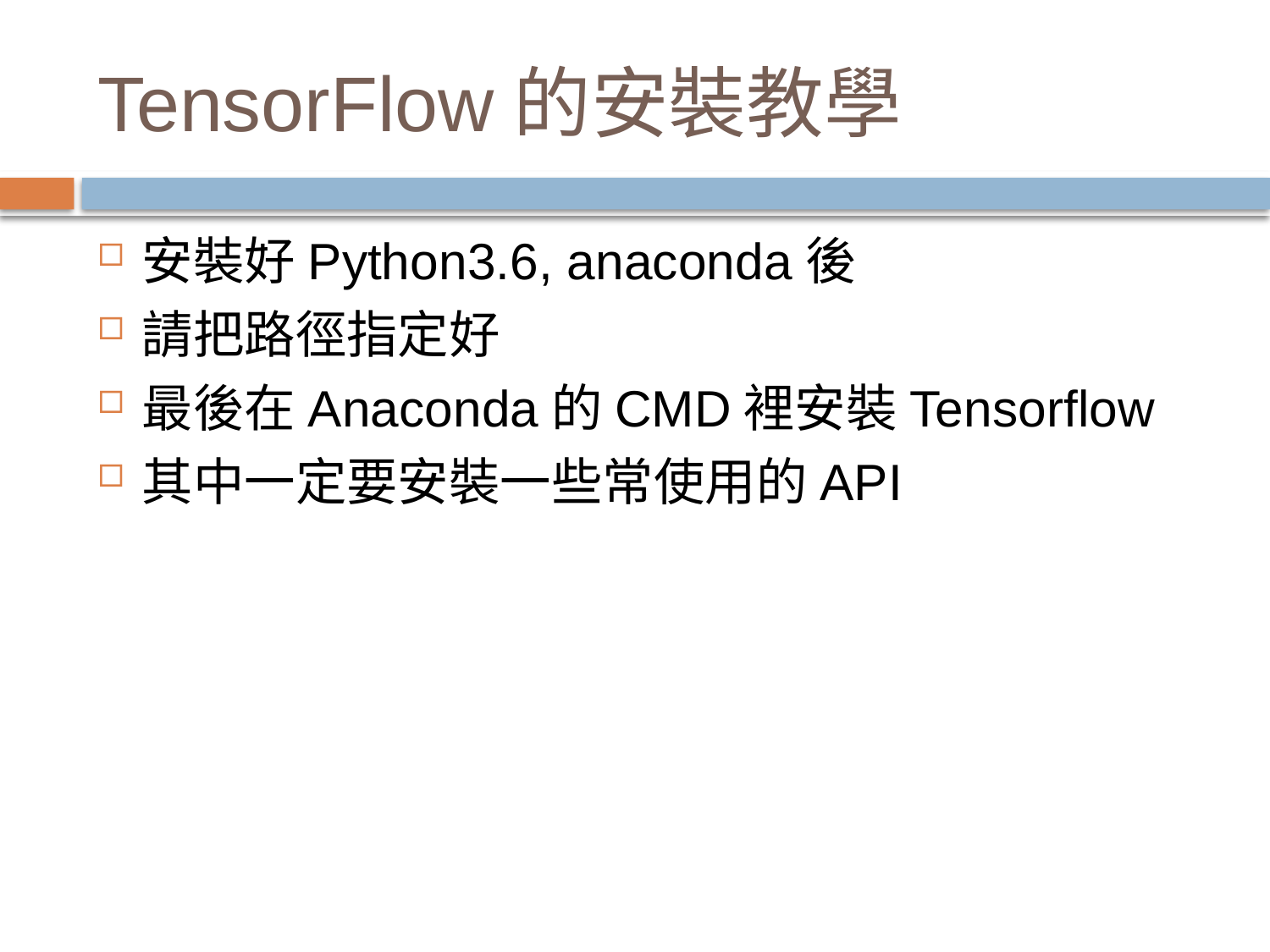

# TensorFlow的安裝教學
安裝好Python3.6, anaconda後
請把路徑指定好
最後在Anaconda的CMD裡安裝Tensorflow
其中一定要安裝一些常使用的API